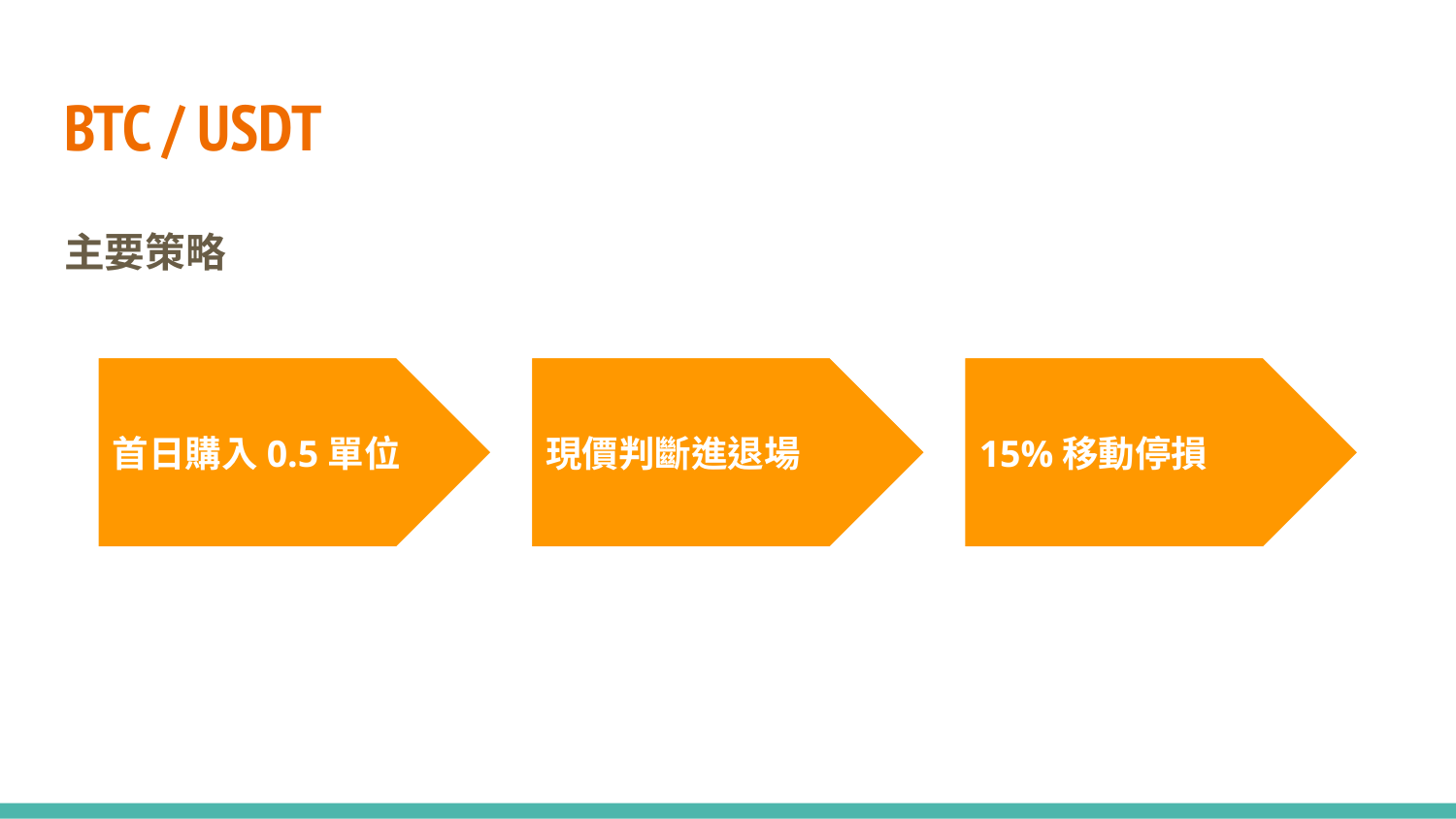

# BTC / USDT
主要策略
首日購入0.5單位
現價判斷進退場
15%移動停損